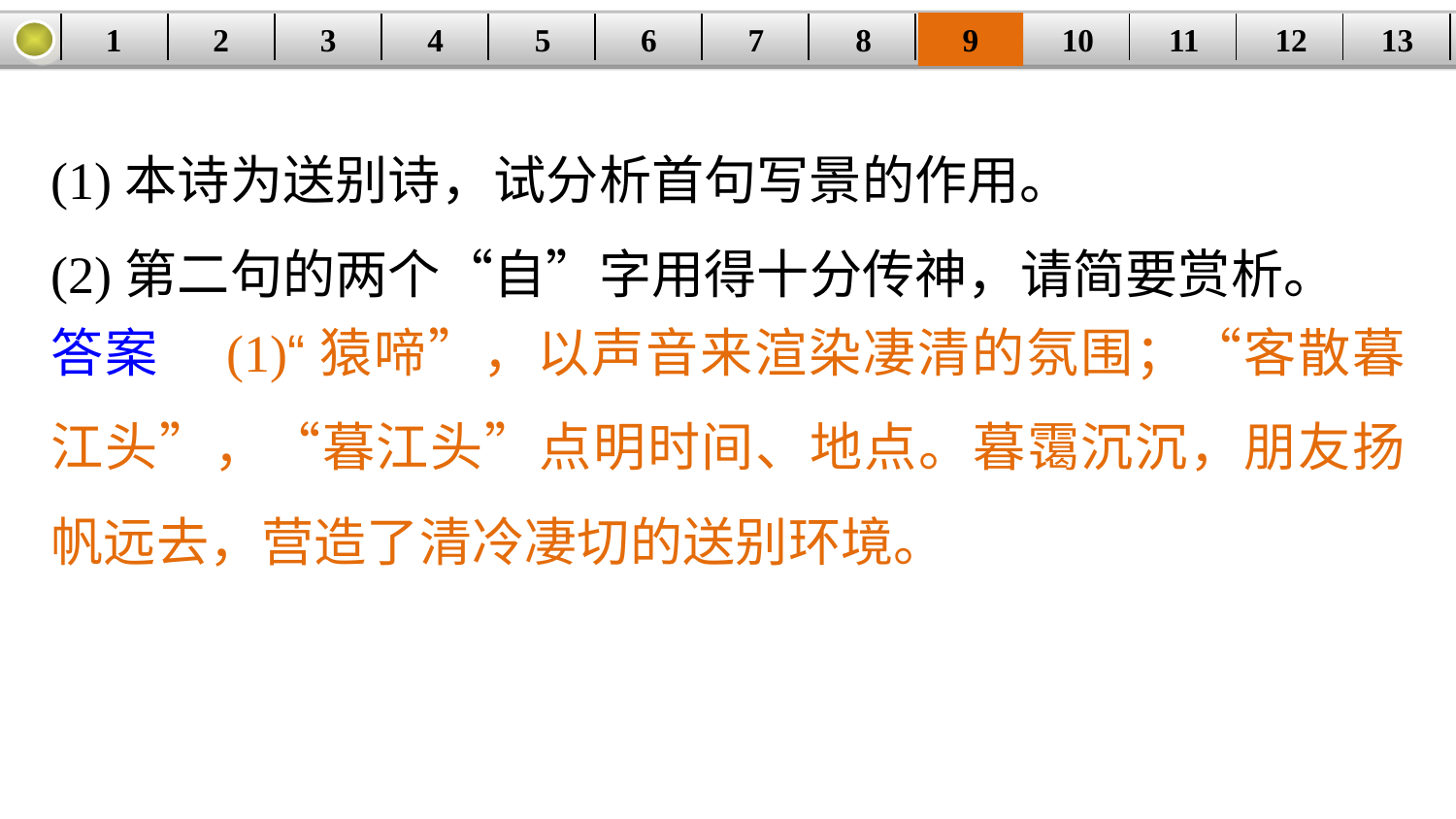

1
2
3
4
5
6
7
8
9
10
11
12
13
|  |  |  |  |  |  |  |  |  |  |  |  |  |
| --- | --- | --- | --- | --- | --- | --- | --- | --- | --- | --- | --- | --- |

(1)本诗为送别诗，试分析首句写景的作用。
(2)第二句的两个“自”字用得十分传神，请简要赏析。
答案　(1)“猿啼”，以声音来渲染凄清的氛围；“客散暮江头”，“暮江头”点明时间、地点。暮霭沉沉，朋友扬帆远去，营造了清冷凄切的送别环境。